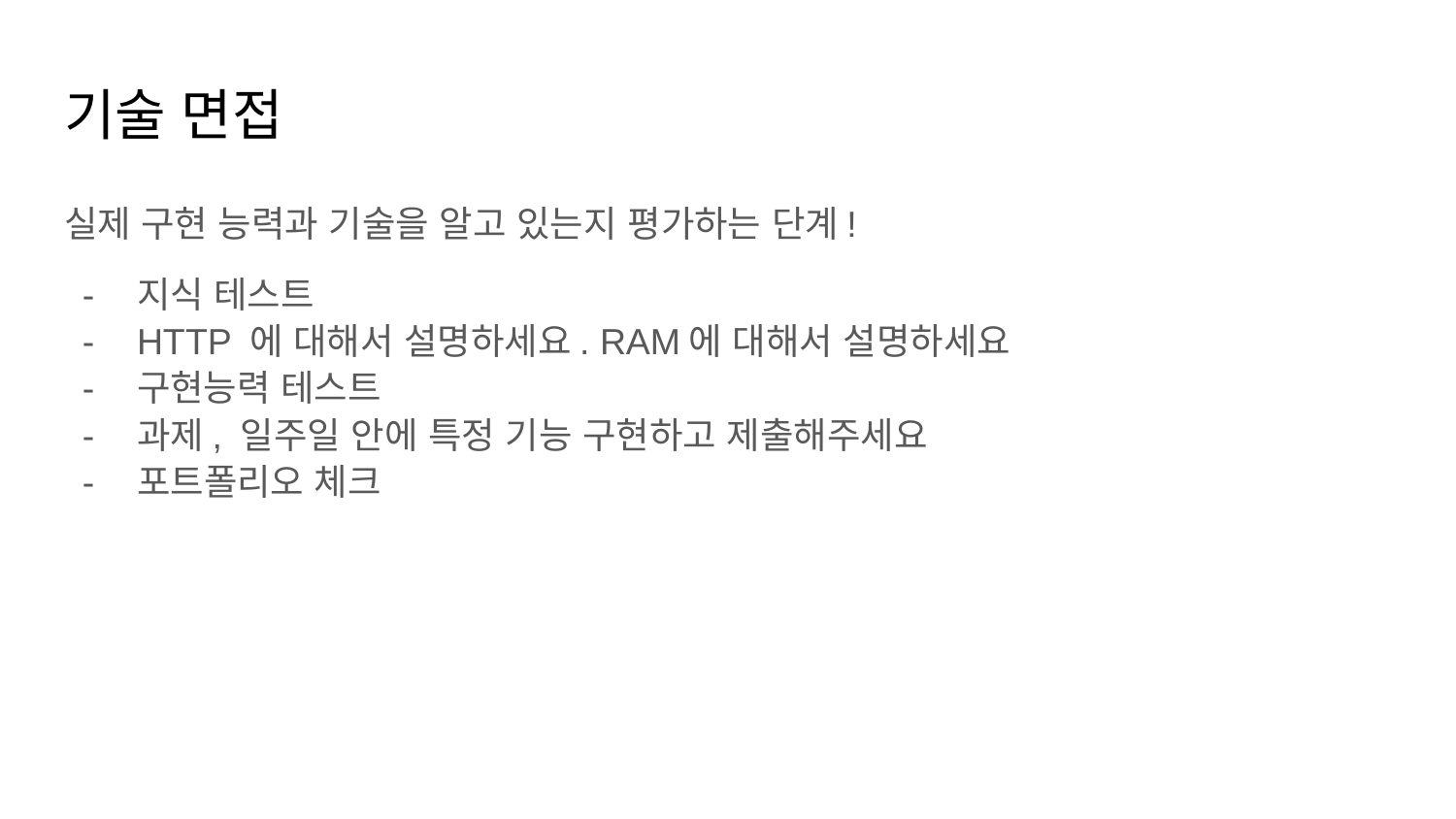

# 기술 면접
실제 구현 능력과 기술을 알고 있는지 평가하는 단계!
지식 테스트
HTTP 에 대해서 설명하세요. RAM에 대해서 설명하세요
구현능력 테스트
과제, 일주일 안에 특정 기능 구현하고 제출해주세요
포트폴리오 체크